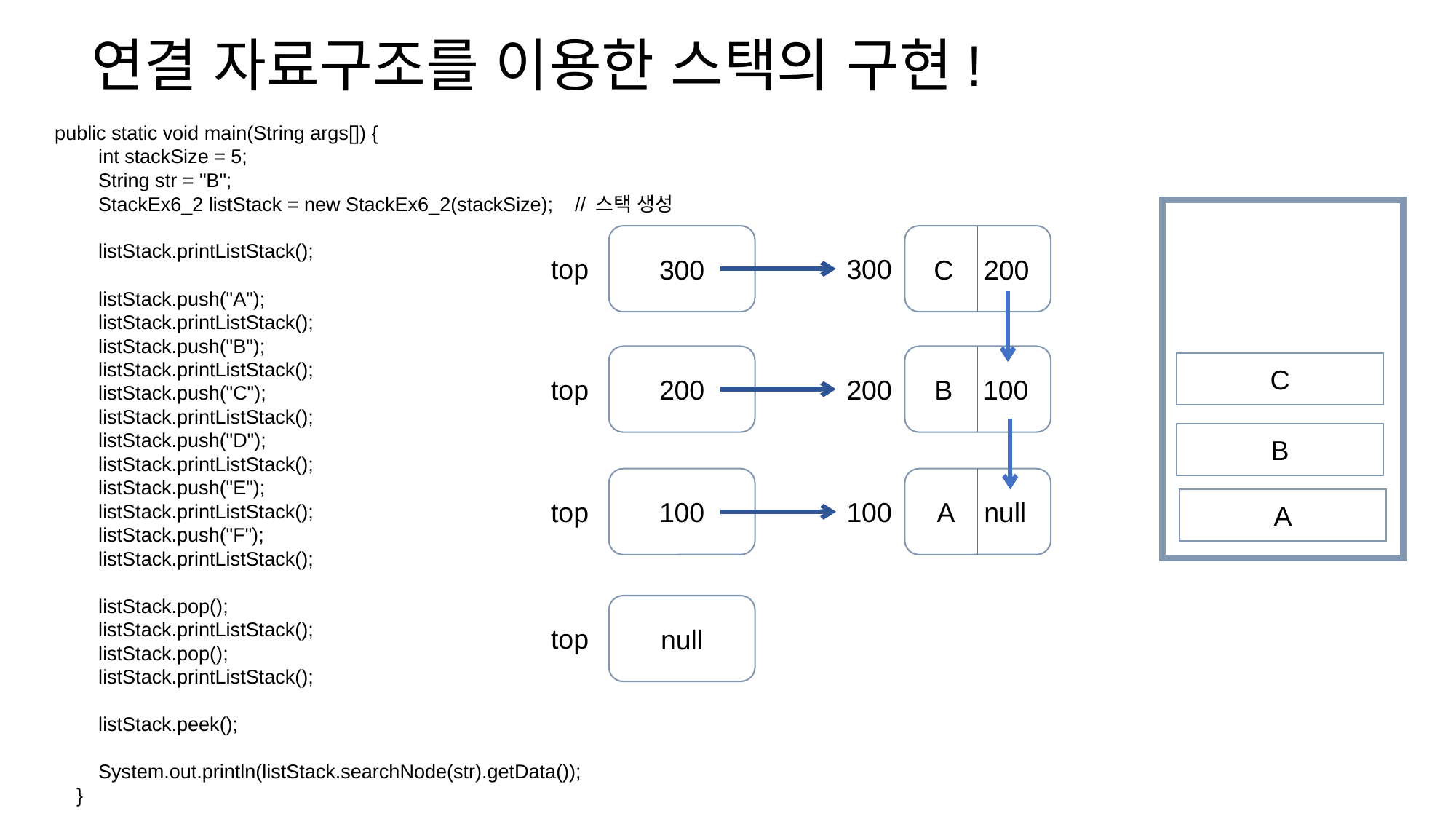

연결 자료구조를 이용한 스택의 구현!
public static void main(String args[]) {
        int stackSize = 5;
        String str = "B";
        StackEx6_2 listStack = new StackEx6_2(stackSize);    // 스택 생성

        listStack.printListStack();

        listStack.push("A");
        listStack.printListStack();
        listStack.push("B");
        listStack.printListStack();
        listStack.push("C");
        listStack.printListStack();
        listStack.push("D");
        listStack.printListStack();
        listStack.push("E");
        listStack.printListStack();
        listStack.push("F");
        listStack.printListStack();

        listStack.pop();
        listStack.printListStack();
        listStack.pop();
        listStack.printListStack();

        listStack.peek();

        System.out.println(listStack.searchNode(str).getData());
    }

300
top
 C    200
300
200
top
 B    100
200
C
B
100
top
 A    null
100
A
null
top